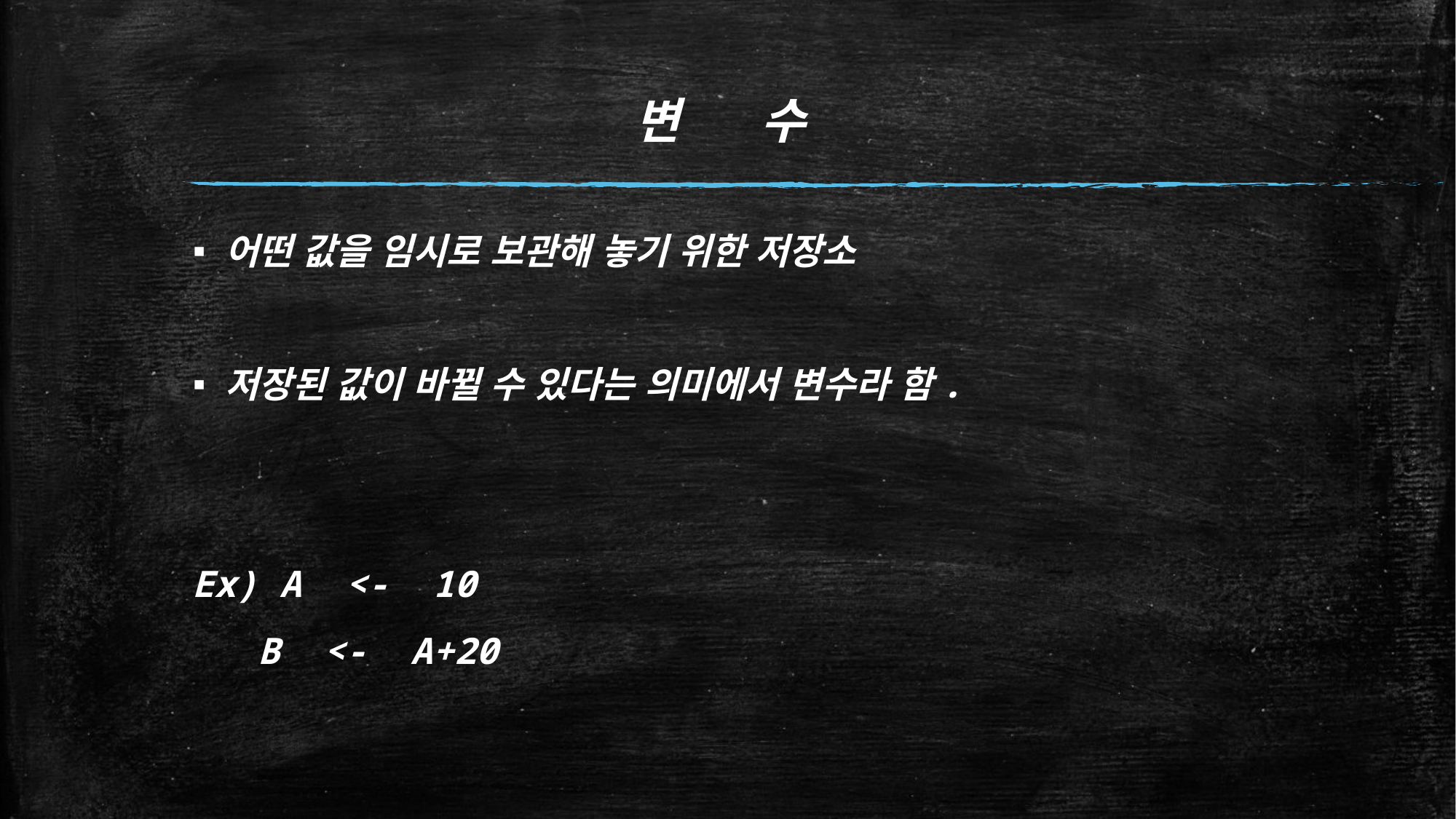

# 변      수
어떤 값을 임시로 보관해 놓기 위한 저장소

저장된 값이 바뀔 수 있다는 의미에서 변수라 함.

Ex) A  <-  10
   B  <-  A+20